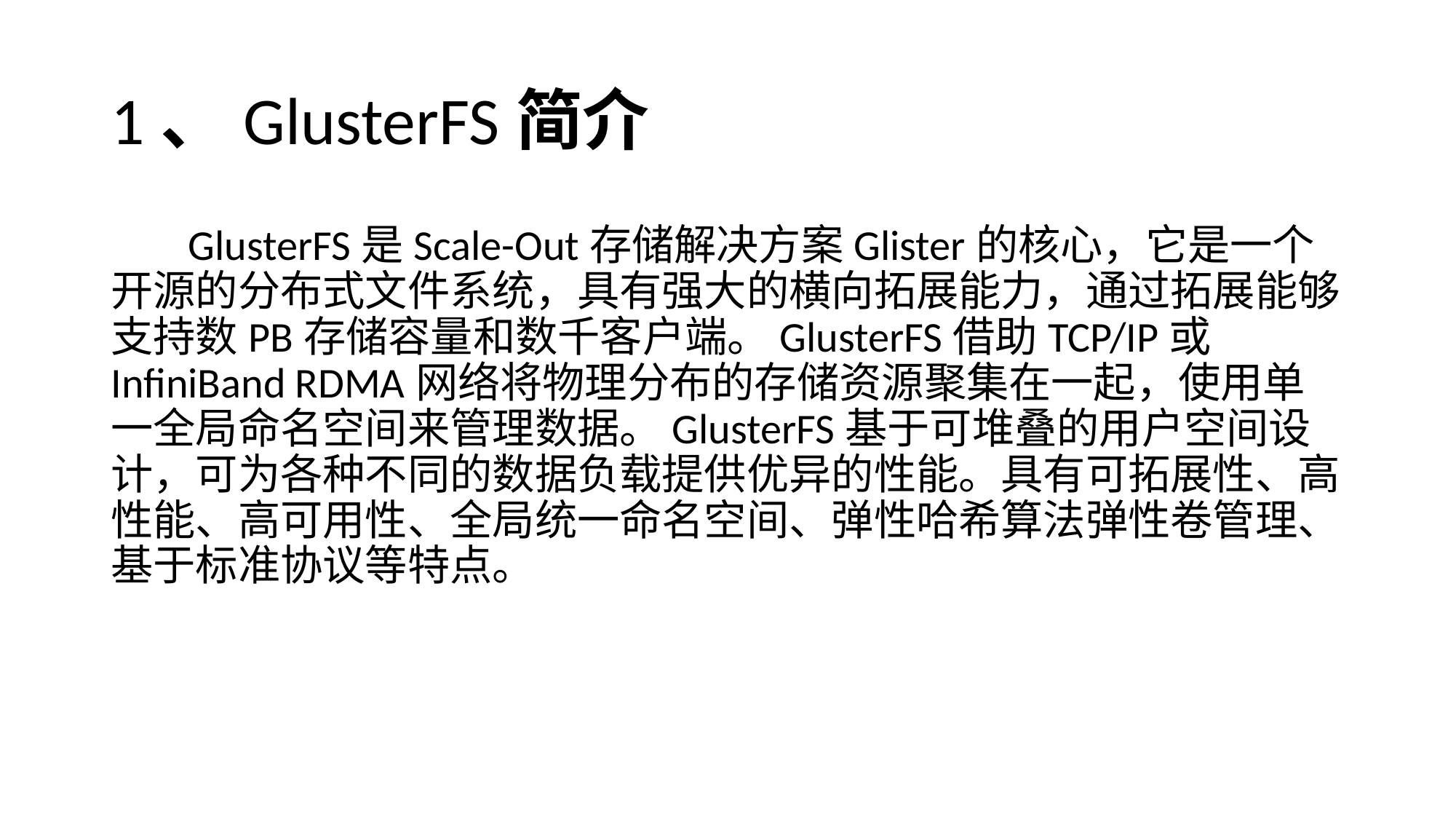

# 1、GlusterFS简介
        GlusterFS是Scale-Out存储解决方案Glister的核心，它是一个开源的分布式文件系统，具有强大的横向拓展能力，通过拓展能够支持数PB存储容量和数千客户端。GlusterFS借助TCP/IP或InfiniBand RDMA网络将物理分布的存储资源聚集在一起，使用单一全局命名空间来管理数据。GlusterFS基于可堆叠的用户空间设计，可为各种不同的数据负载提供优异的性能。具有可拓展性、高性能、高可用性、全局统一命名空间、弹性哈希算法弹性卷管理、基于标准协议等特点。